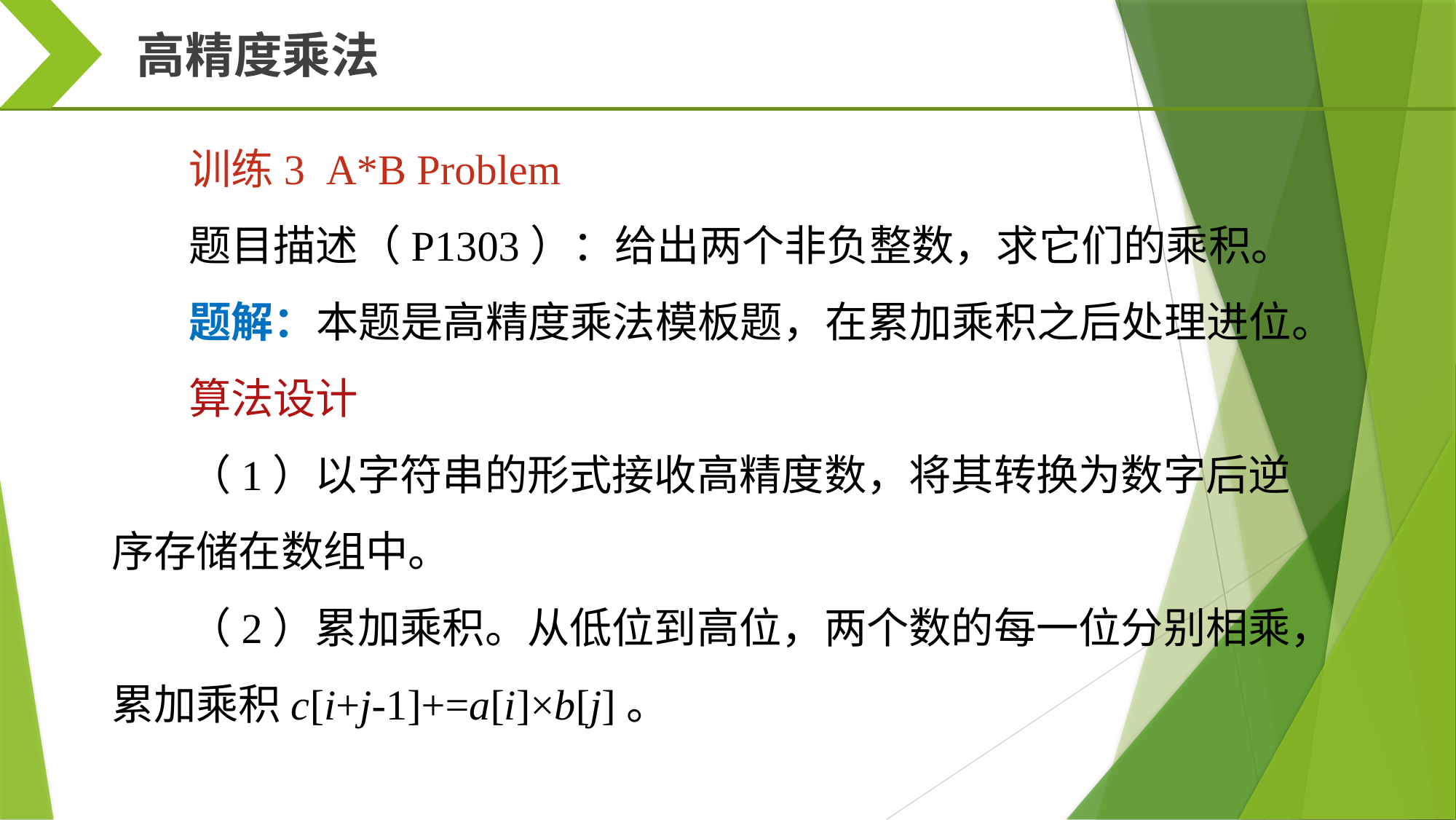

高精度乘法
训练3  A*B Problem
题目描述（P1303）：给出两个非负整数，求它们的乘积。
题解：本题是高精度乘法模板题，在累加乘积之后处理进位。
算法设计
（1）以字符串的形式接收高精度数，将其转换为数字后逆序存储在数组中。
（2）累加乘积。从低位到高位，两个数的每一位分别相乘，累加乘积c[i+j-1]+=a[i]×b[j]。